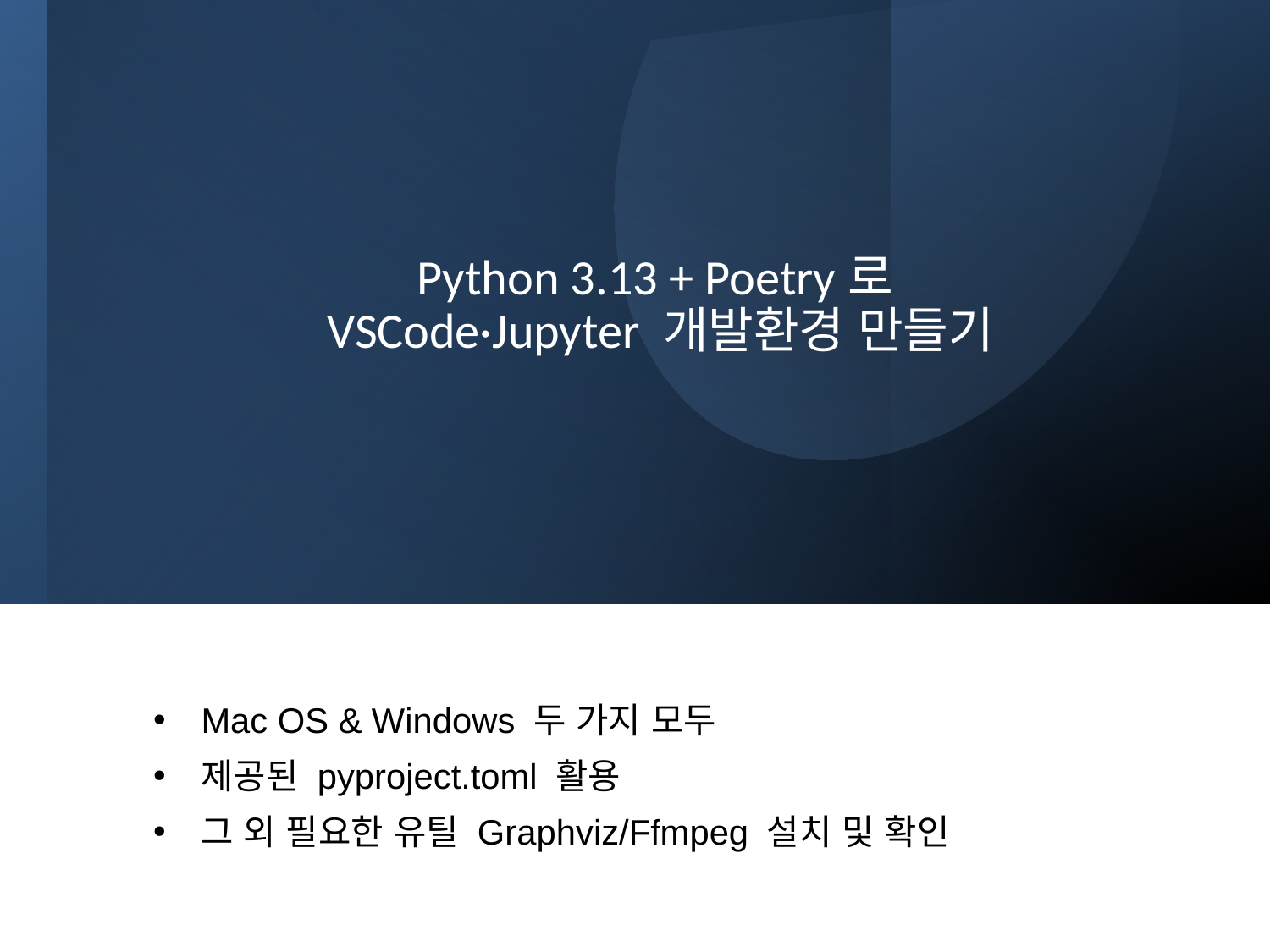

Python 3.13 + Poetry로
VSCode·Jupyter 개발환경 만들기
Mac OS & Windows 두 가지 모두
제공된 pyproject.toml 활용
그 외 필요한 유틸 Graphviz/Ffmpeg 설치 및 확인